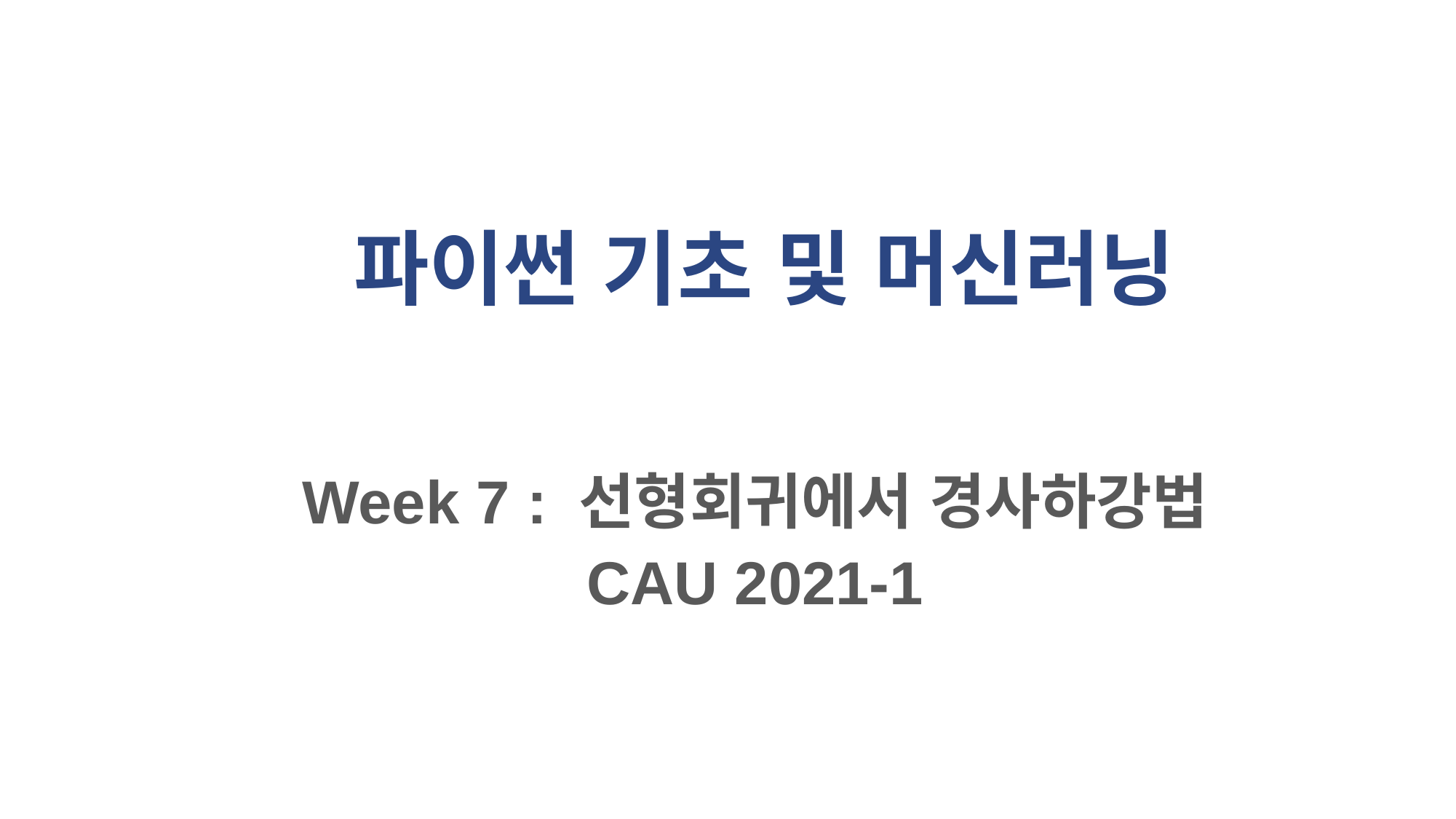

# 파이썬 기초 및 머신러닝
Week 7 : 선형회귀에서 경사하강법
CAU 2021-1